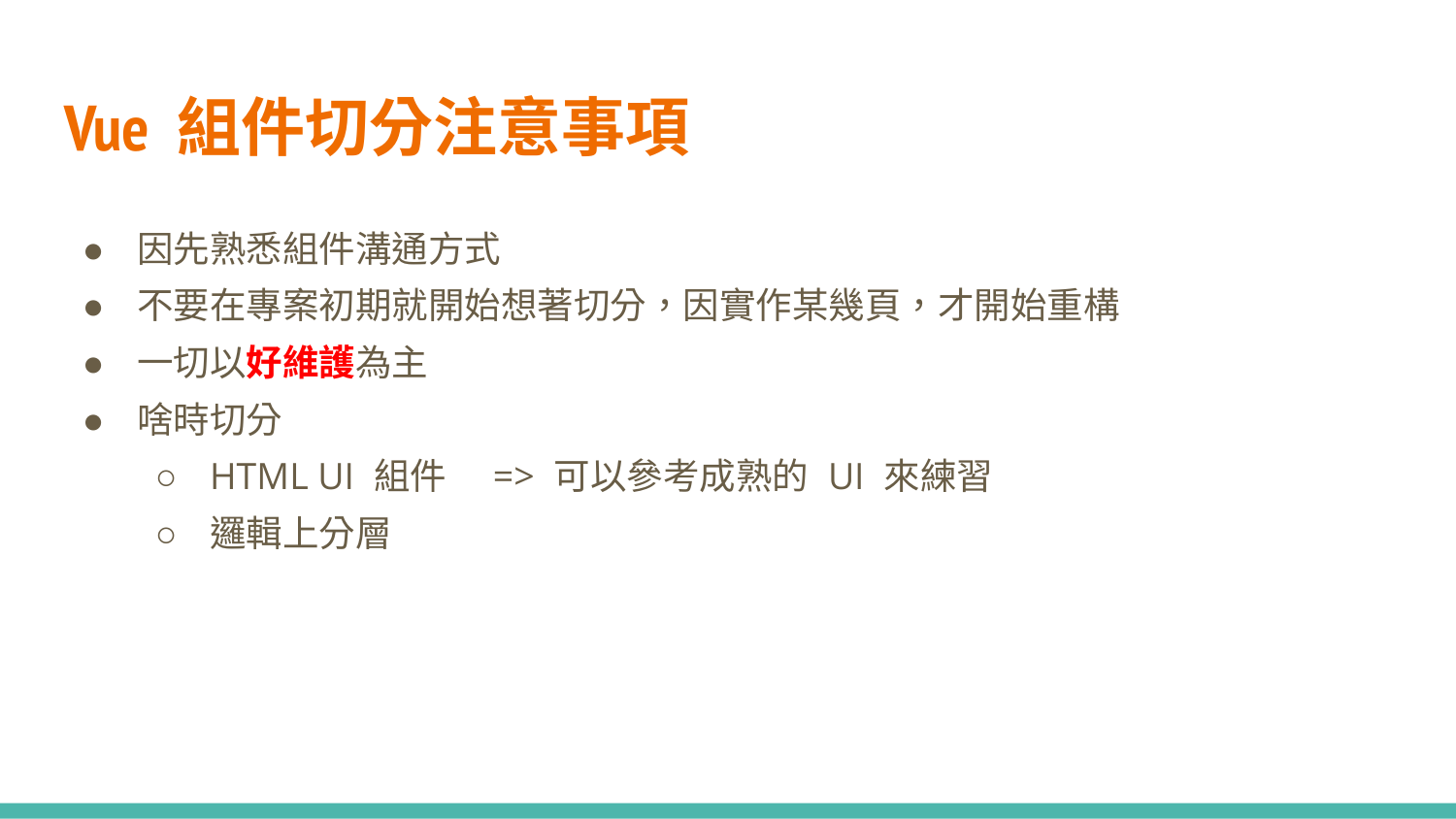

# Vue 組件切分注意事項
因先熟悉組件溝通方式
不要在專案初期就開始想著切分，因實作某幾頁，才開始重構
一切以好維護為主
啥時切分
HTML UI 組件　=> 可以參考成熟的 UI 來練習
邏輯上分層